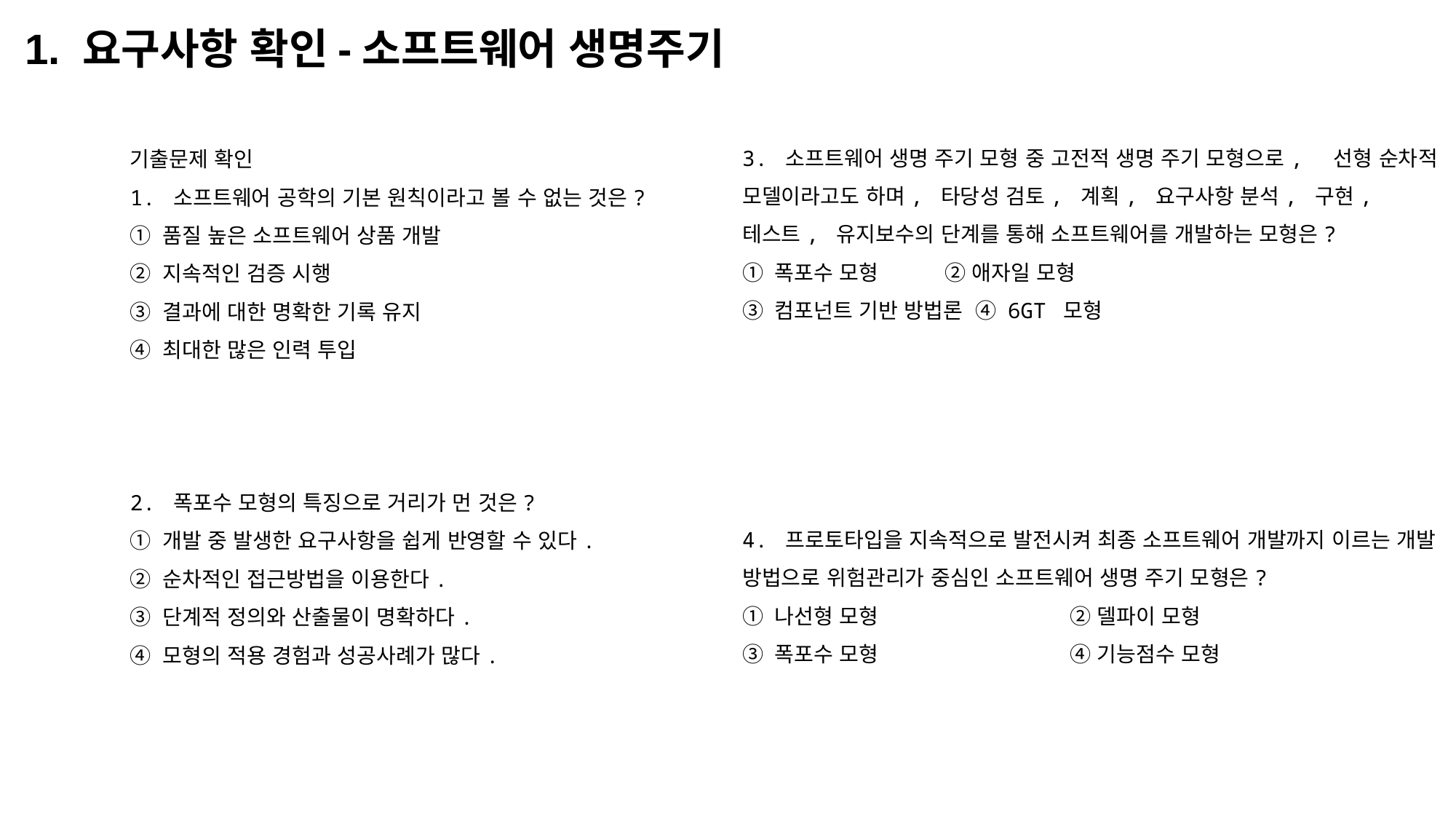

# 1. 요구사항 확인-소프트웨어 생명주기
3. 소프트웨어 생명 주기 모형 중 고전적 생명 주기 모형으로,  선형 순차적 모델이라고도 하며, 타당성 검토, 계획, 요구사항 분석, 구현, 테스트, 유지보수의 단계를 통해 소프트웨어를 개발하는 모형은?
① 폭포수 모형           ② 애자일 모형
③ 컴포넌트 기반 방법론  ④ 6GT 모형

4. 프로토타입을 지속적으로 발전시켜 최종 소프트웨어 개발까지 이르는 개발 방법으로 위험관리가 중심인 소프트웨어 생명 주기 모형은?
① 나선형 모형		② 델파이 모형
③ 폭포수 모형		④ 기능점수 모형
기출문제 확인
1. 소프트웨어 공학의 기본 원칙이라고 볼 수 없는 것은?
① 품질 높은 소프트웨어 상품 개발
② 지속적인 검증 시행
③ 결과에 대한 명확한 기록 유지
④ 최대한 많은 인력 투입

2. 폭포수 모형의 특징으로 거리가 먼 것은?
① 개발 중 발생한 요구사항을 쉽게 반영할 수 있다.
② 순차적인 접근방법을 이용한다.
③ 단계적 정의와 산출물이 명확하다.
④ 모형의 적용 경험과 성공사례가 많다.